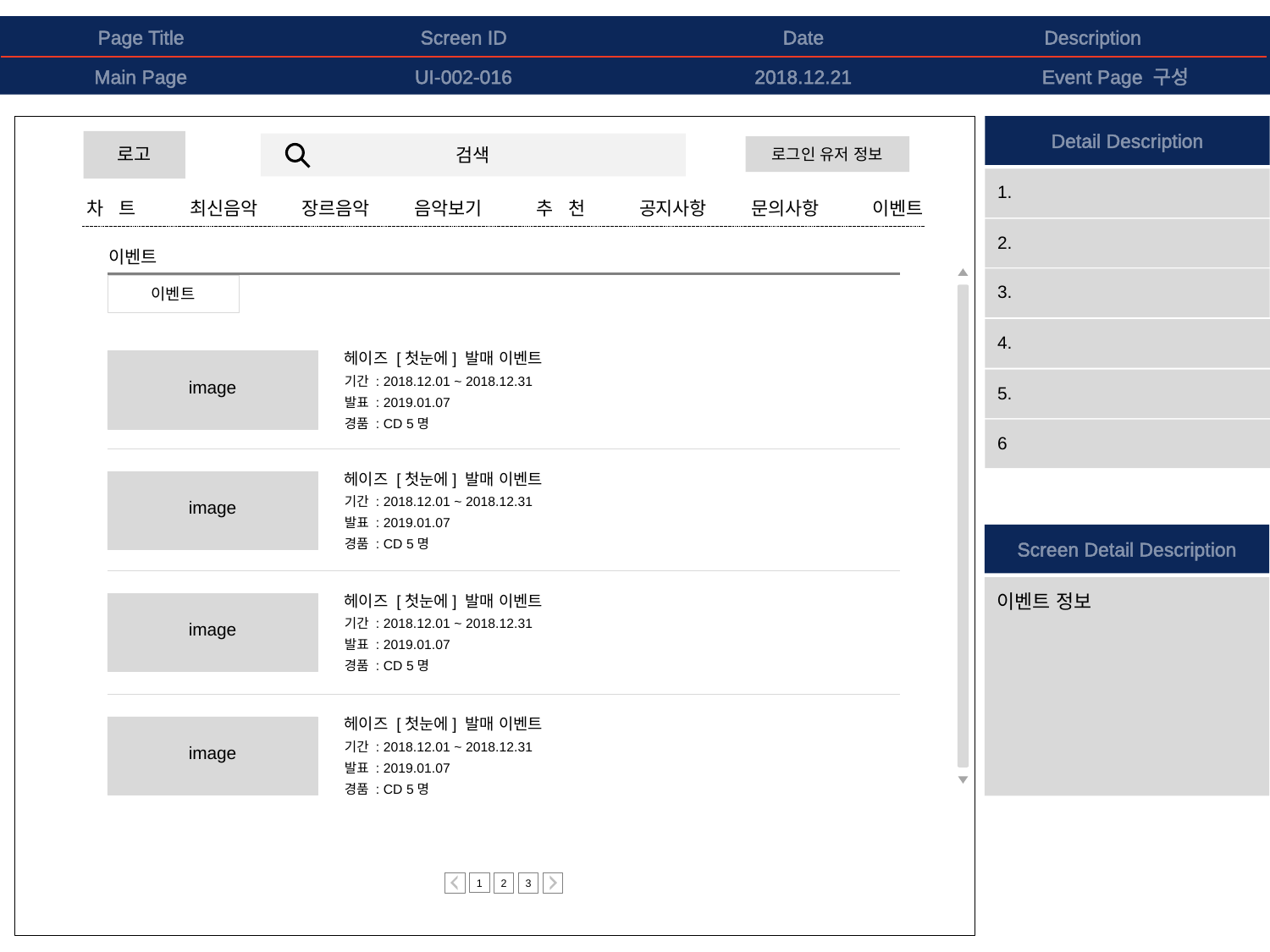

Page Title
Screen ID
Date
Description
Main Page
UI-002-016
2018.12.21
Event Page 구성

Detail Description

로고

로그인 유저 정보
검색

1.
차   트
최신음악
장르음악
음악보기
추   천
공지사항
문의사항
이벤트

2.
이벤트

3.

이벤트

4.
헤이즈 [첫눈에] 발매 이벤트
기간 : 2018.12.01 ~ 2018.12.31
발표 : 2019.01.07
경품 : CD 5명

image

5.

6
헤이즈 [첫눈에] 발매 이벤트
기간 : 2018.12.01 ~ 2018.12.31
발표 : 2019.01.07
경품 : CD 5명

image

Screen Detail Description

이벤트 정보
헤이즈 [첫눈에] 발매 이벤트
기간 : 2018.12.01 ~ 2018.12.31
발표 : 2019.01.07
경품 : CD 5명

image
헤이즈 [첫눈에] 발매 이벤트
기간 : 2018.12.01 ~ 2018.12.31
발표 : 2019.01.07
경품 : CD 5명

image
1

2

3